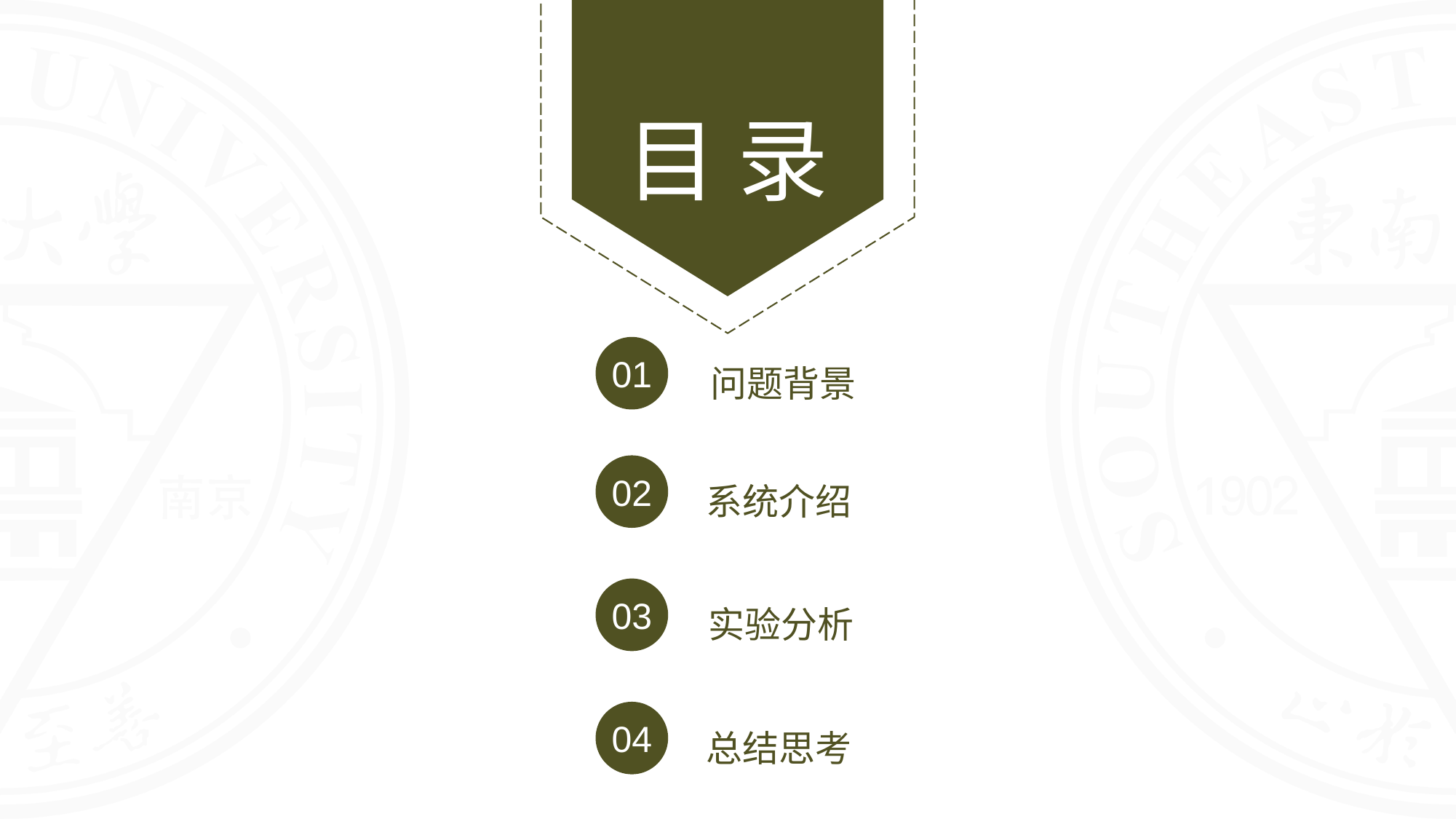

01
问题背景
02
系统介绍
03
实验分析
04
总结思考